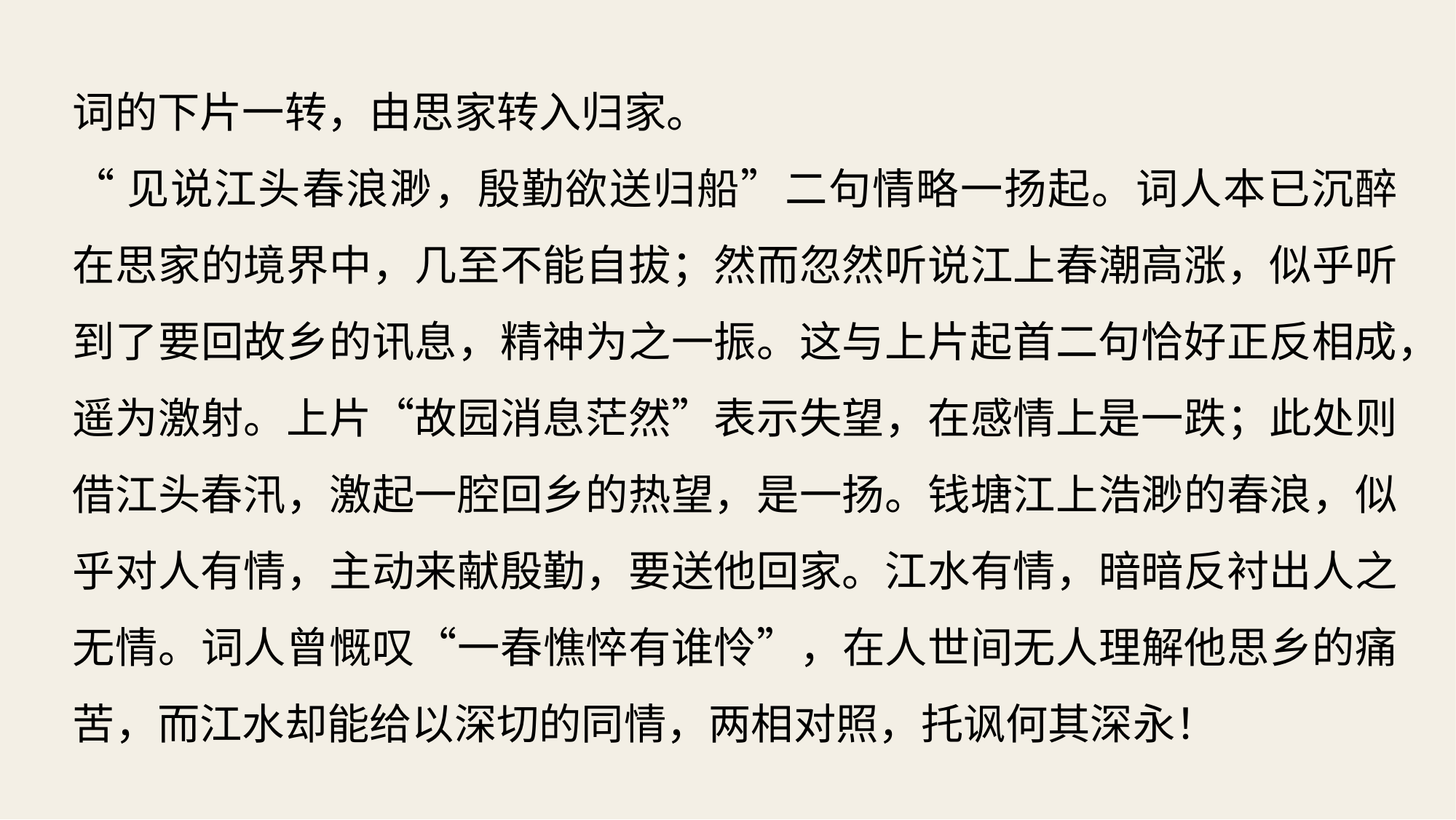

词的下片一转，由思家转入归家。
“见说江头春浪渺，殷勤欲送归船”二句情略一扬起。词人本已沉醉在思家的境界中，几至不能自拔；然而忽然听说江上春潮高涨，似乎听到了要回故乡的讯息，精神为之一振。这与上片起首二句恰好正反相成，遥为激射。上片“故园消息茫然”表示失望，在感情上是一跌；此处则借江头春汛，激起一腔回乡的热望，是一扬。钱塘江上浩渺的春浪，似乎对人有情，主动来献殷勤，要送他回家。江水有情，暗暗反衬出人之无情。词人曾慨叹“一春憔悴有谁怜”，在人世间无人理解他思乡的痛苦，而江水却能给以深切的同情，两相对照，托讽何其深永！